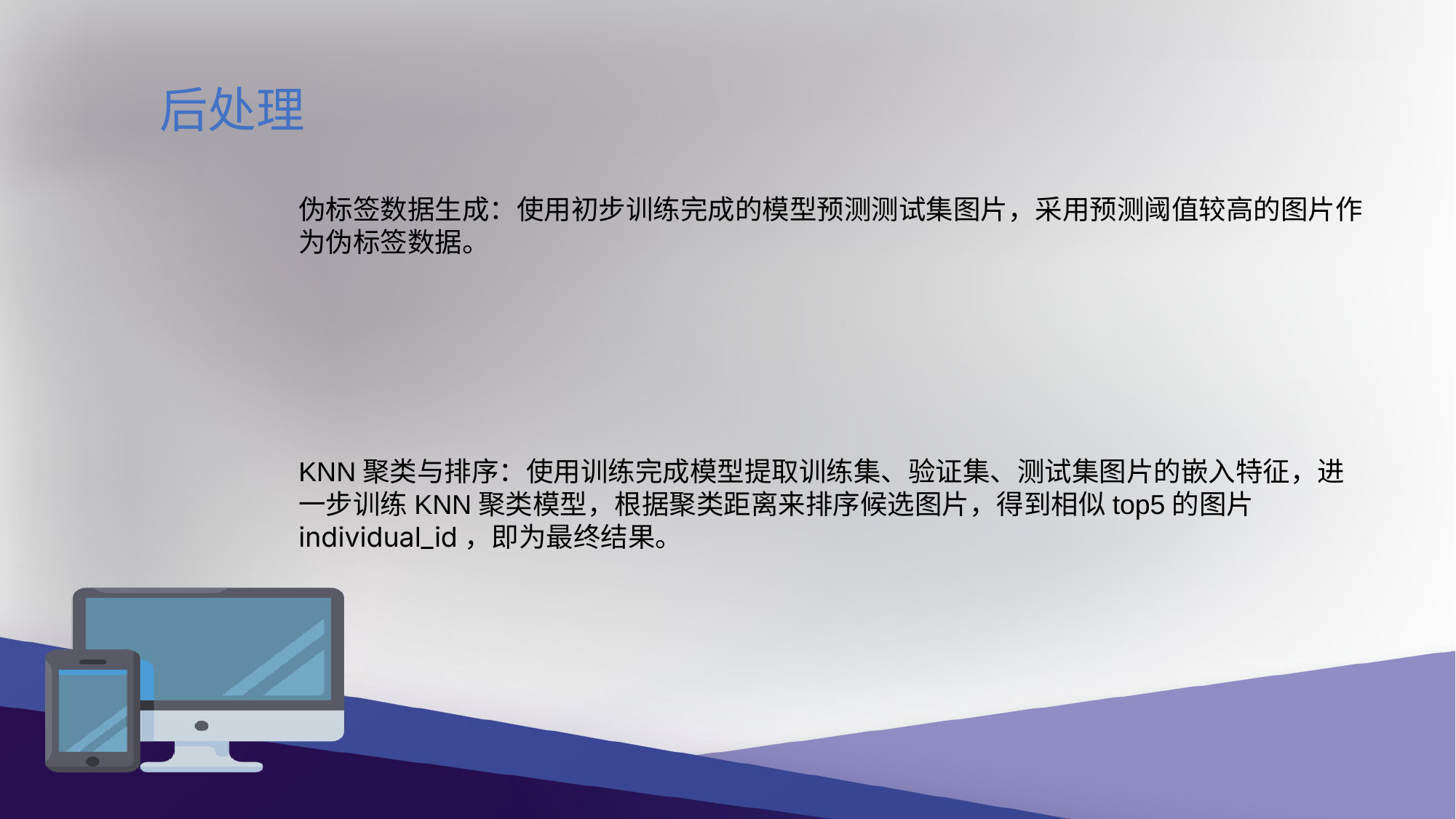

后处理
伪标签数据生成：使用初步训练完成的模型预测测试集图片，采用预测阈值较高的图片作为伪标签数据。

KNN聚类与排序：使用训练完成模型提取训练集、验证集、测试集图片的嵌入特征，进一步训练KNN聚类模型，根据聚类距离来排序候选图片，得到相似top5的图片individual_id，即为最终结果。